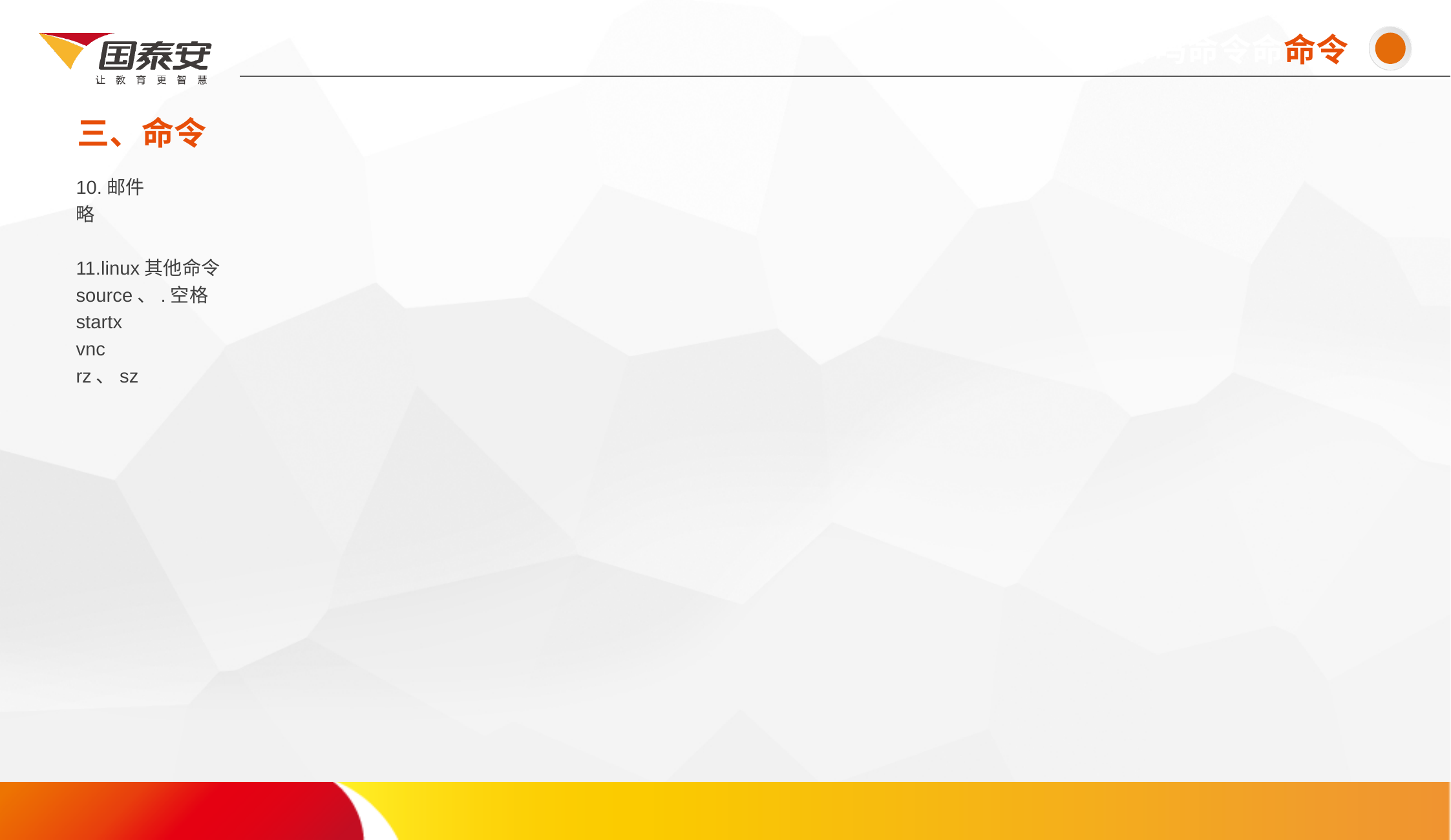

命令吗命令命命令
三、命令

# 10.邮件 略 11.linux其他命令 source、.空格 startx vnc rz、sz